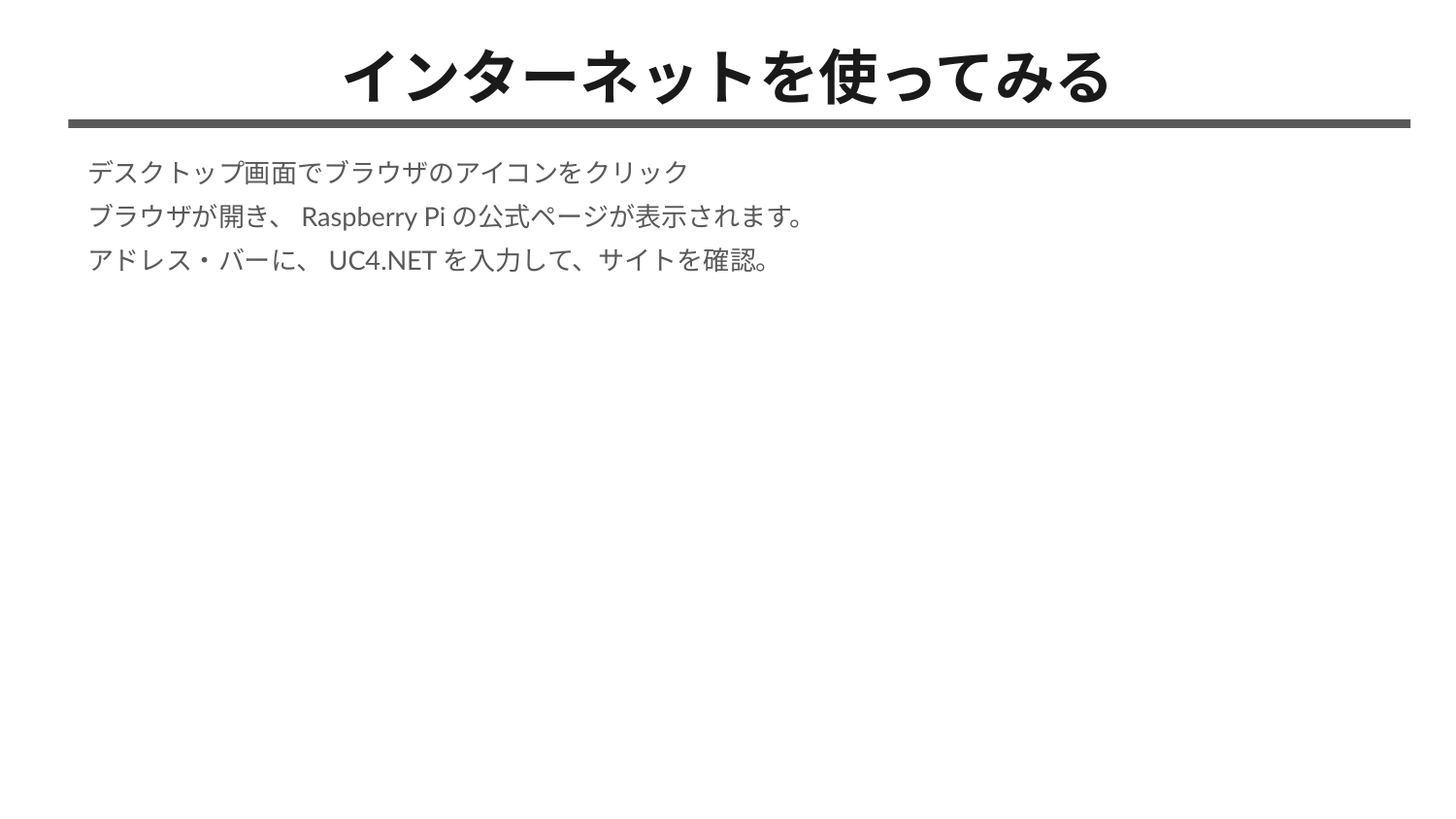

# インターネットを使ってみる
デスクトップ画面でブラウザのアイコンをクリック
ブラウザが開き、Raspberry Piの公式ページが表示されます。
アドレス・バーに、UC4.NETを入力して、サイトを確認。